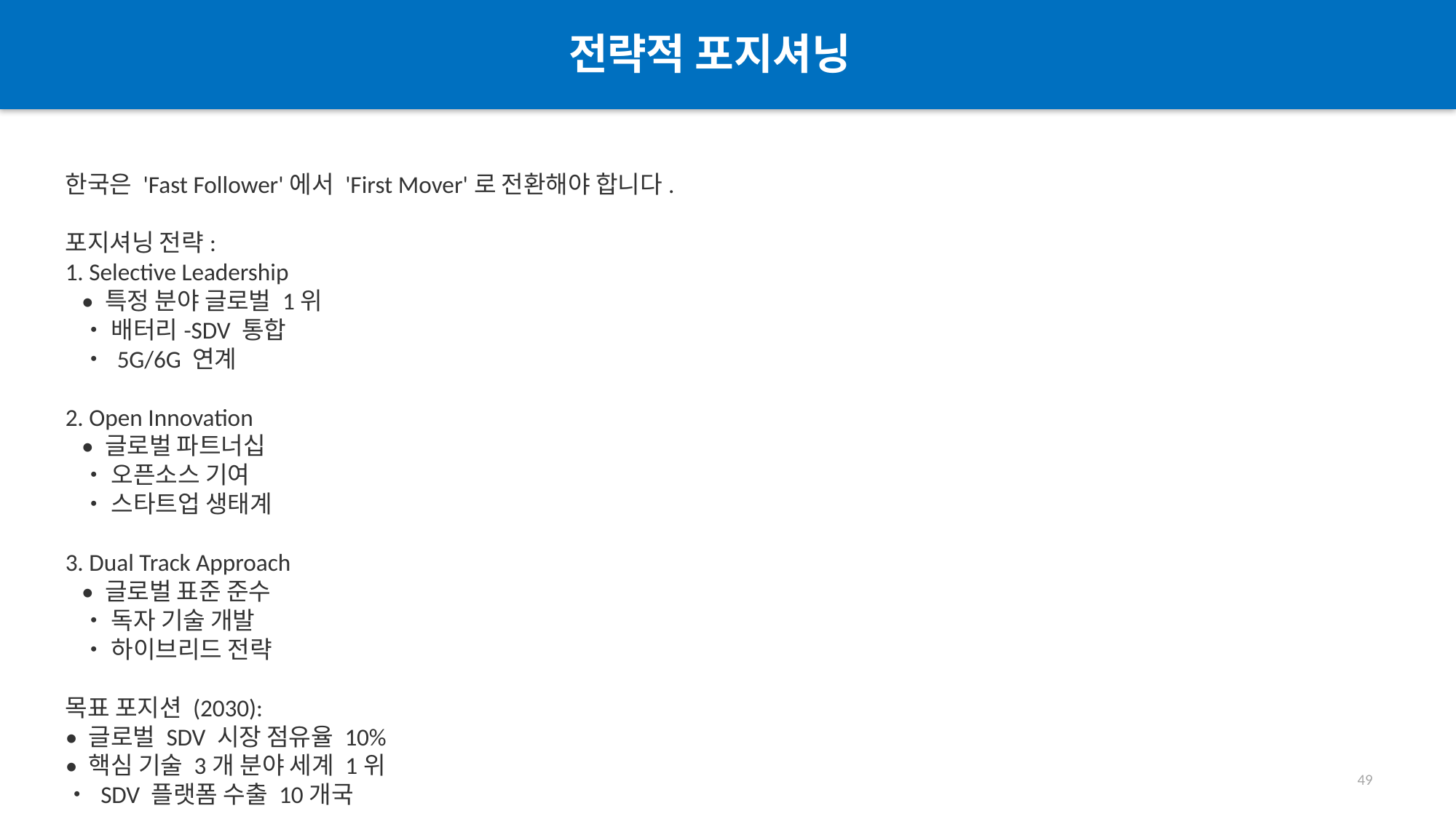

전략적 포지셔닝
#
한국은 'Fast Follower'에서 'First Mover'로 전환해야 합니다.
포지셔닝 전략:
1. Selective Leadership
   • 특정 분야 글로벌 1위
   • 배터리-SDV 통합
   • 5G/6G 연계
2. Open Innovation
   • 글로벌 파트너십
   • 오픈소스 기여
   • 스타트업 생태계
3. Dual Track Approach
   • 글로벌 표준 준수
   • 독자 기술 개발
   • 하이브리드 전략
목표 포지션 (2030):
• 글로벌 SDV 시장 점유율 10%
• 핵심 기술 3개 분야 세계 1위
• SDV 플랫폼 수출 10개국
49